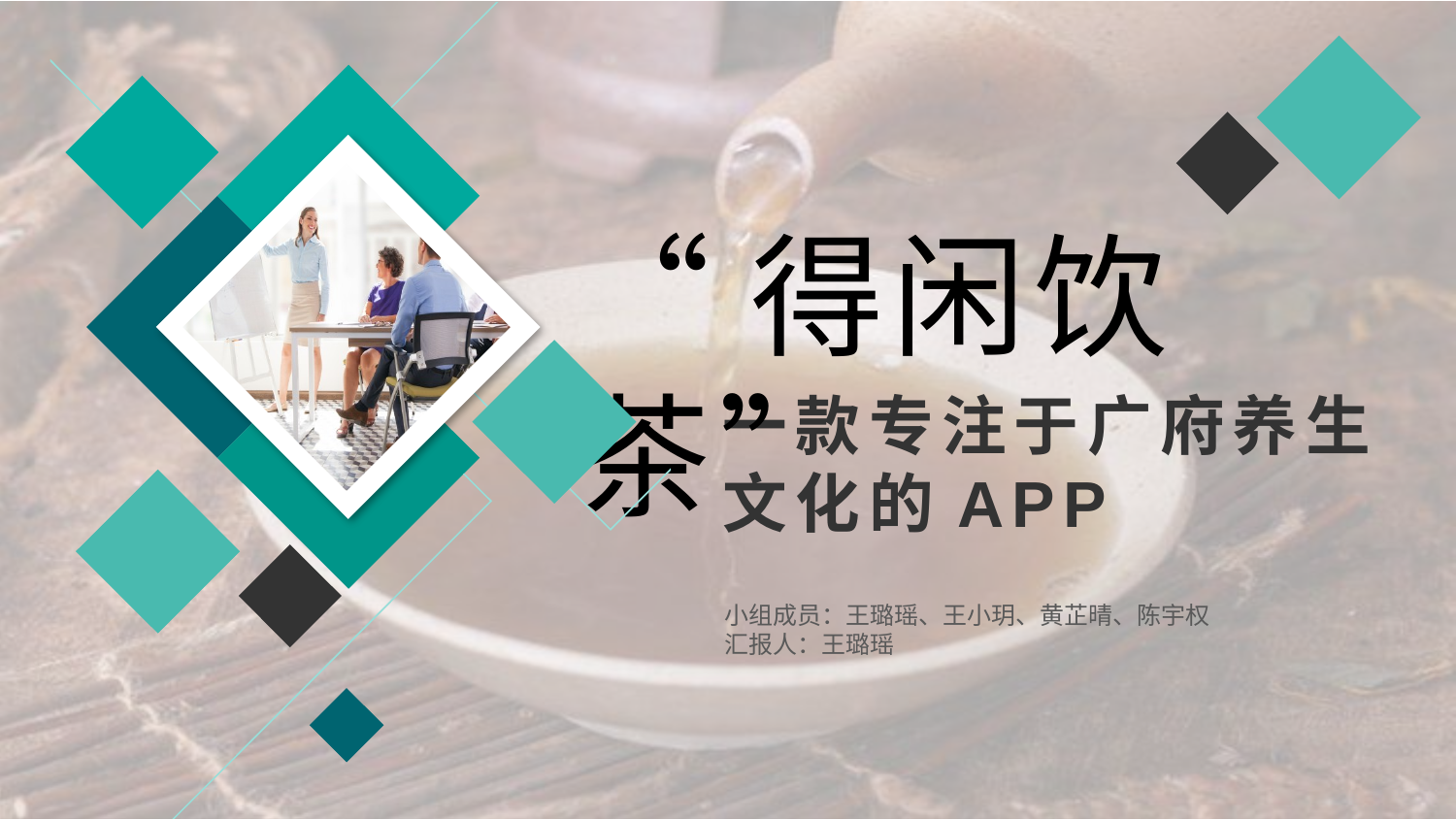

“得闲饮茶”

一款专注于广府养生文化的APP

小组成员：王璐瑶、王小玥、黄芷晴、陈宇权
汇报人：王璐瑶